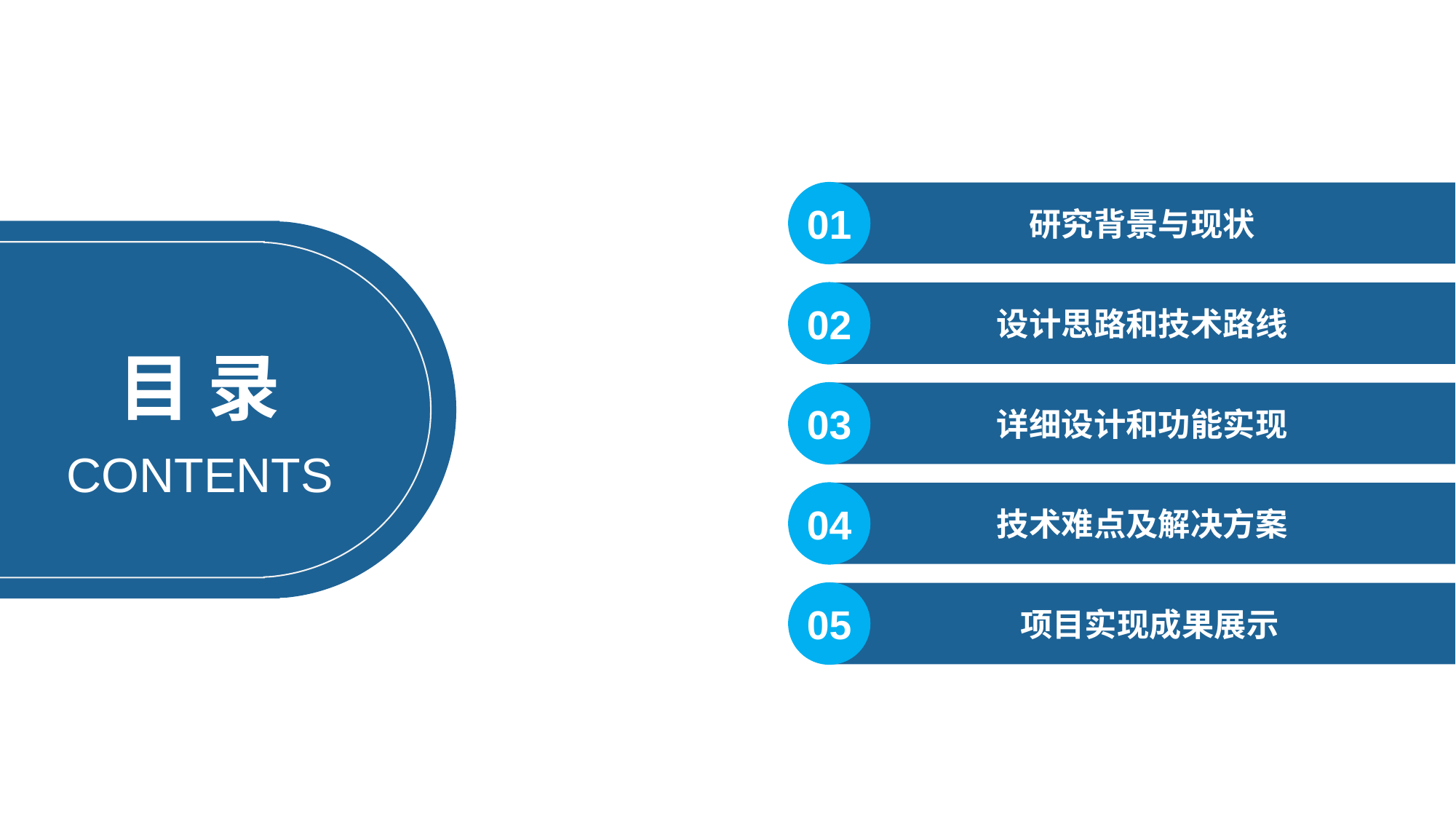

01
研究背景与现状

02
设计思路和技术路线
目 录
03
详细设计和功能实现
CONTENTS
04
技术难点及解决方案
05
 项目实现成果展示